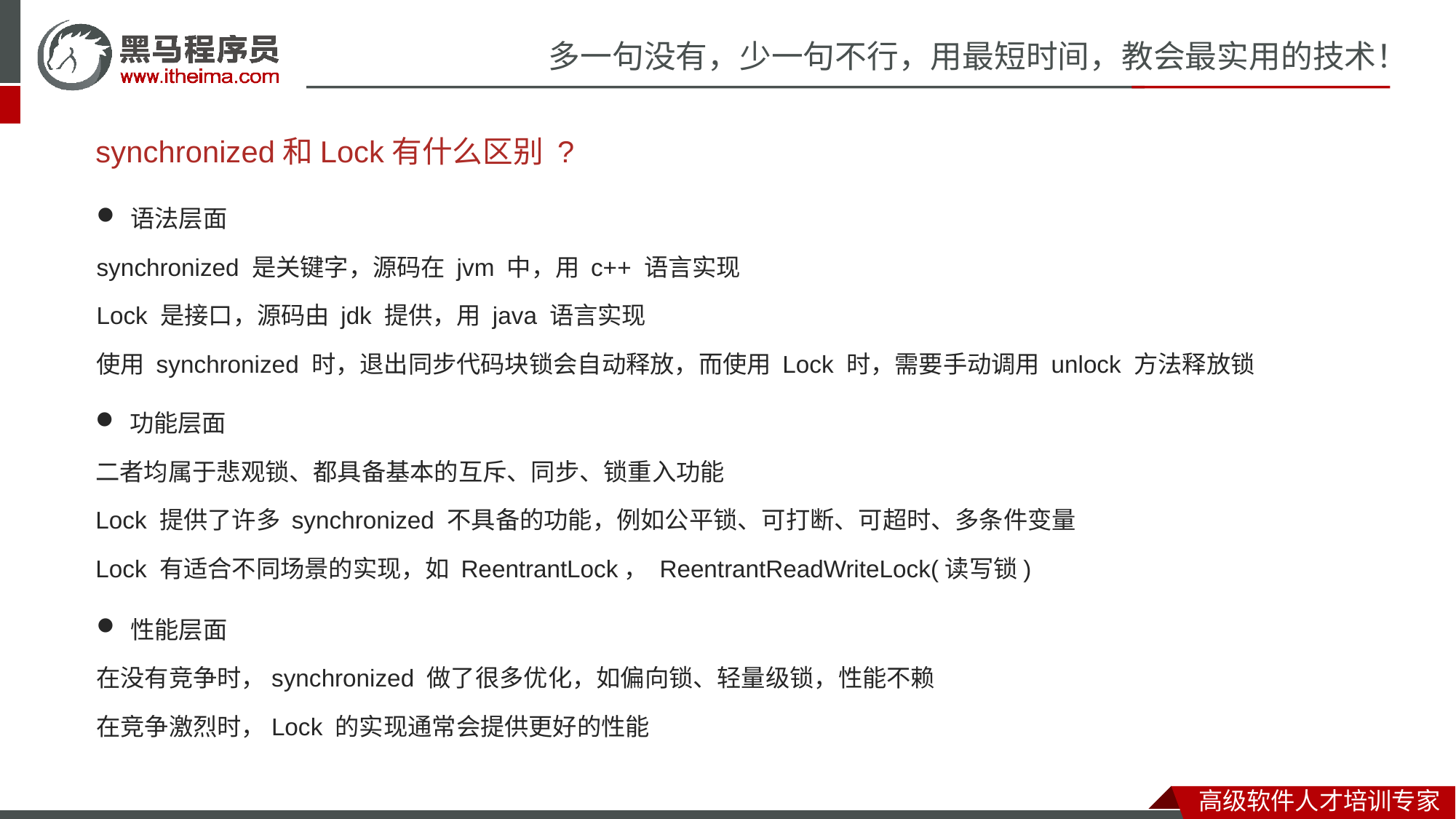

# synchronized和Lock有什么区别 ?
语法层面
synchronized 是关键字，源码在 jvm 中，用 c++ 语言实现
Lock 是接口，源码由 jdk 提供，用 java 语言实现
使用 synchronized 时，退出同步代码块锁会自动释放，而使用 Lock 时，需要手动调用 unlock 方法释放锁
功能层面
二者均属于悲观锁、都具备基本的互斥、同步、锁重入功能
Lock 提供了许多 synchronized 不具备的功能，例如公平锁、可打断、可超时、多条件变量
Lock 有适合不同场景的实现，如 ReentrantLock， ReentrantReadWriteLock(读写锁)
性能层面
在没有竞争时，synchronized 做了很多优化，如偏向锁、轻量级锁，性能不赖
在竞争激烈时，Lock 的实现通常会提供更好的性能